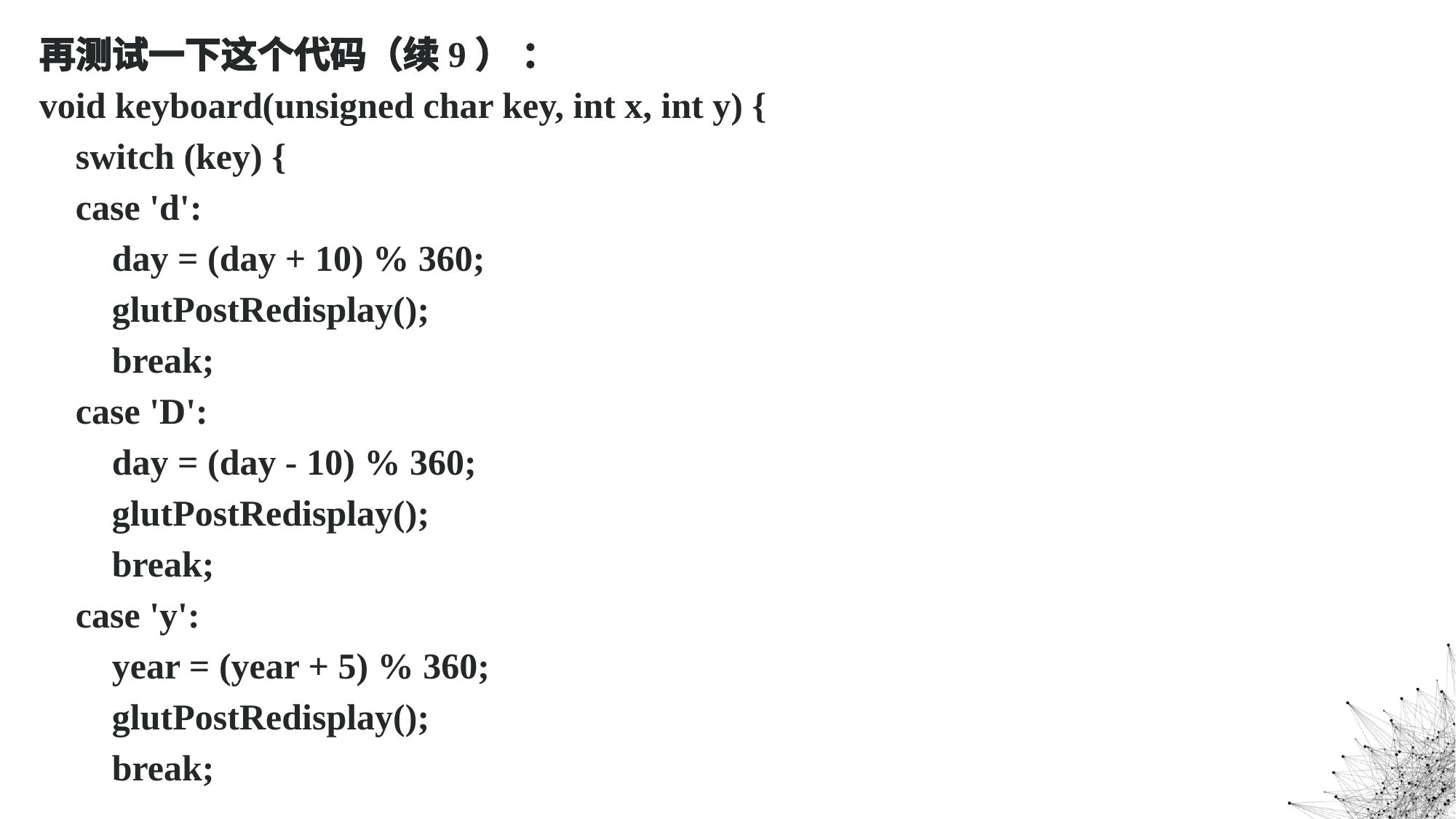

再测试一下这个代码（续9） ：
void keyboard(unsigned char key, int x, int y) {
    switch (key) {
    case 'd':
        day = (day + 10) % 360;
        glutPostRedisplay();
        break;
    case 'D':
        day = (day - 10) % 360;
        glutPostRedisplay();
        break;
    case 'y':
        year = (year + 5) % 360;
        glutPostRedisplay();
        break;